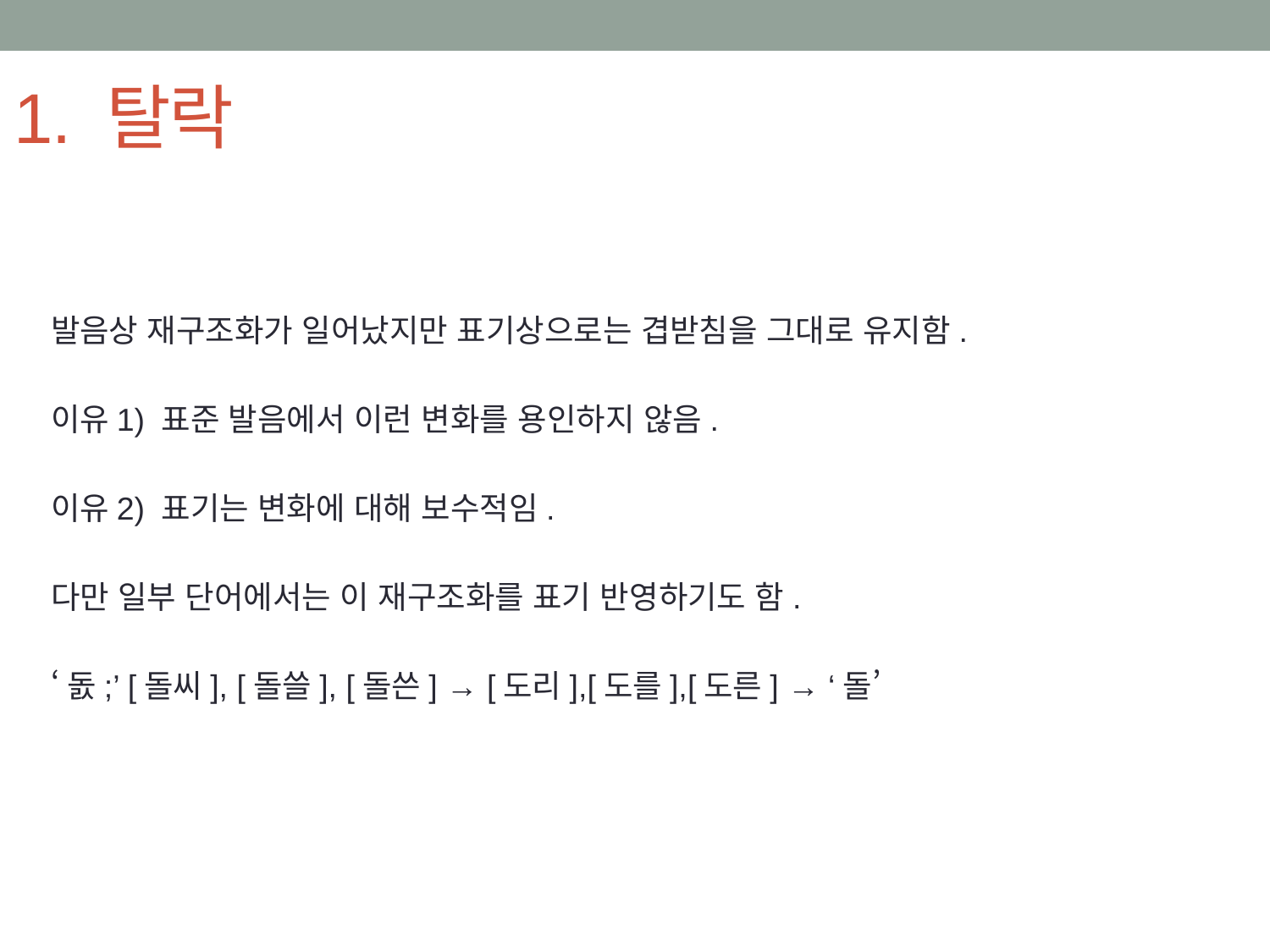

# 1. 탈락

발음상 재구조화가 일어났지만 표기상으로는 겹받침을 그대로 유지함.

이유1) 표준 발음에서 이런 변화를 용인하지 않음.

이유2) 표기는 변화에 대해 보수적임.

다만 일부 단어에서는 이 재구조화를 표기 반영하기도 함.

‘돐;’ [돌씨], [돌쓸], [돌쓴] → [도리],[도를],[도른] → ‘돌’